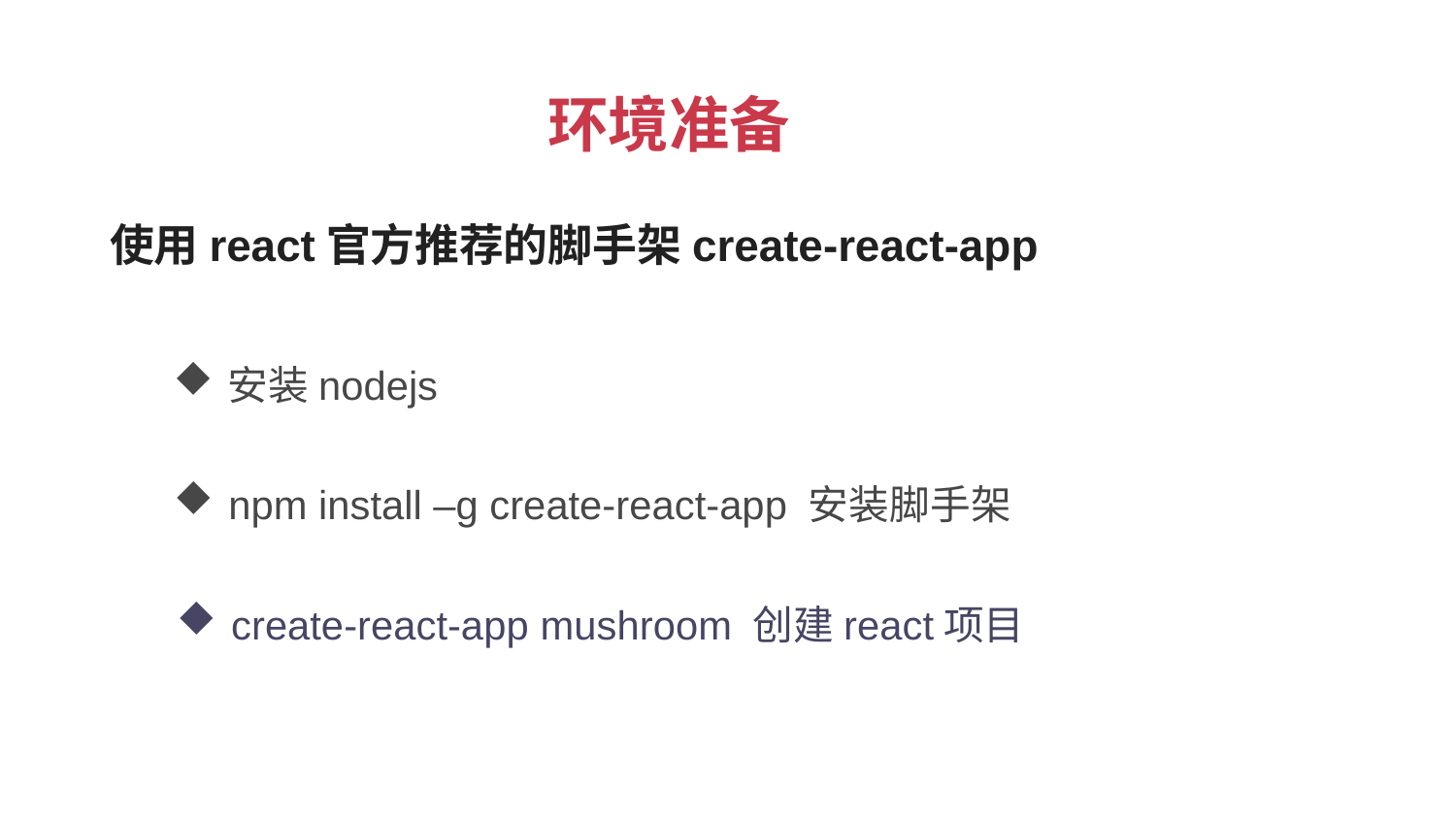

环境准备
 使用react官方推荐的脚手架create-react-app
安装nodejs
npm install –g create-react-app 安装脚手架
create-react-app mushroom 创建react项目